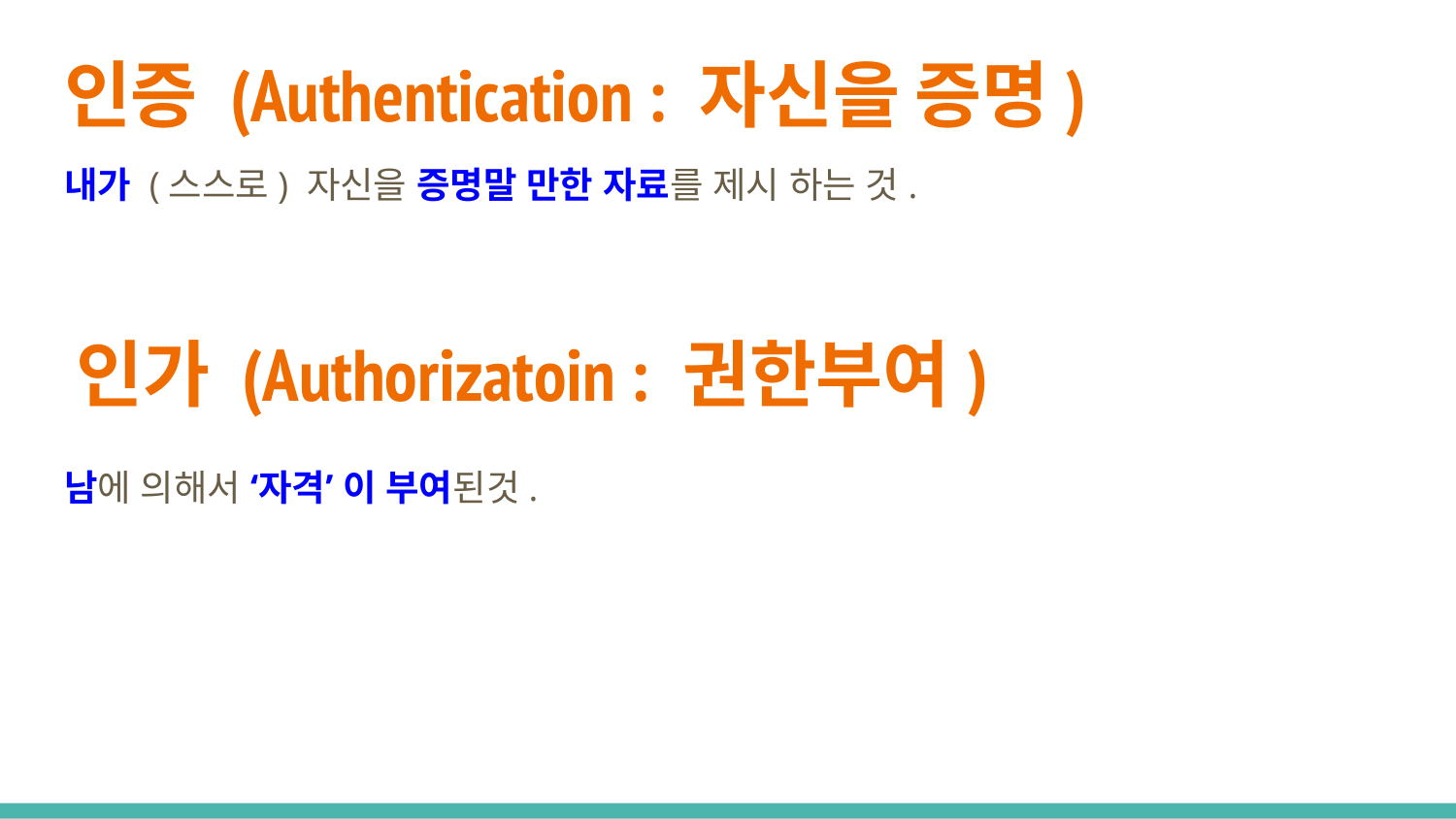

# 인증 (Authentication : 자신을 증명)
내가 (스스로) 자신을 증명말 만한 자료를 제시 하는 것.
인가 (Authorizatoin : 권한부여)
남에 의해서 ‘자격’ 이 부여된것.